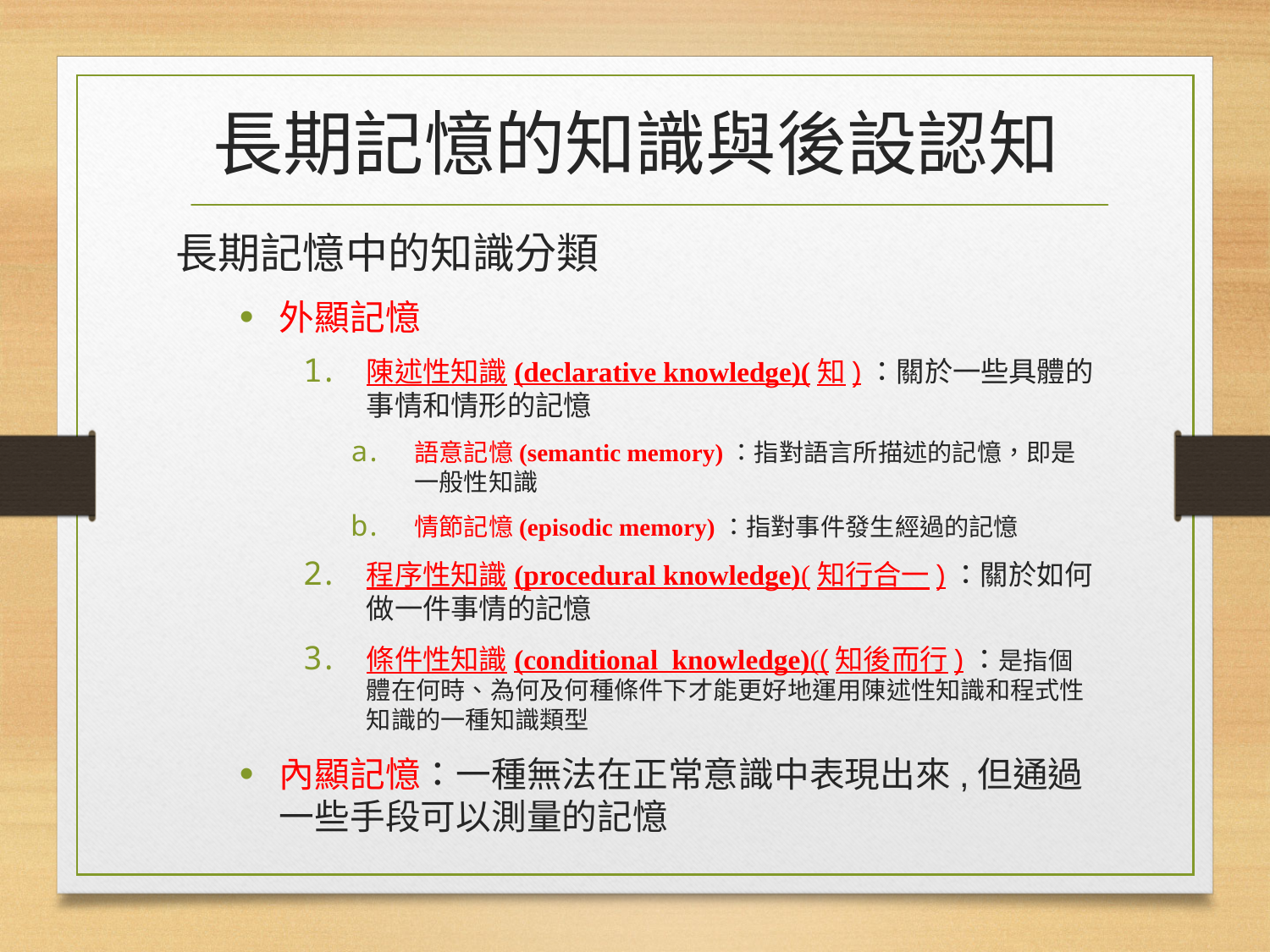

# 長期記憶的知識與後設認知
長期記憶中的知識分類
外顯記憶
陳述性知識(declarative knowledge)(知)：關於一些具體的事情和情形的記憶
語意記憶(semantic memory)：指對語言所描述的記憶，即是一般性知識
情節記憶(episodic memory)：指對事件發生經過的記憶
程序性知識(procedural knowledge)(知行合一)：關於如何做一件事情的記憶
條件性知識(conditional  knowledge)((知後而行)：是指個體在何時、為何及何種條件下才能更好地運用陳述性知識和程式性知識的一種知識類型
內顯記憶：一種無法在正常意識中表現出來,但通過一些手段可以測量的記憶